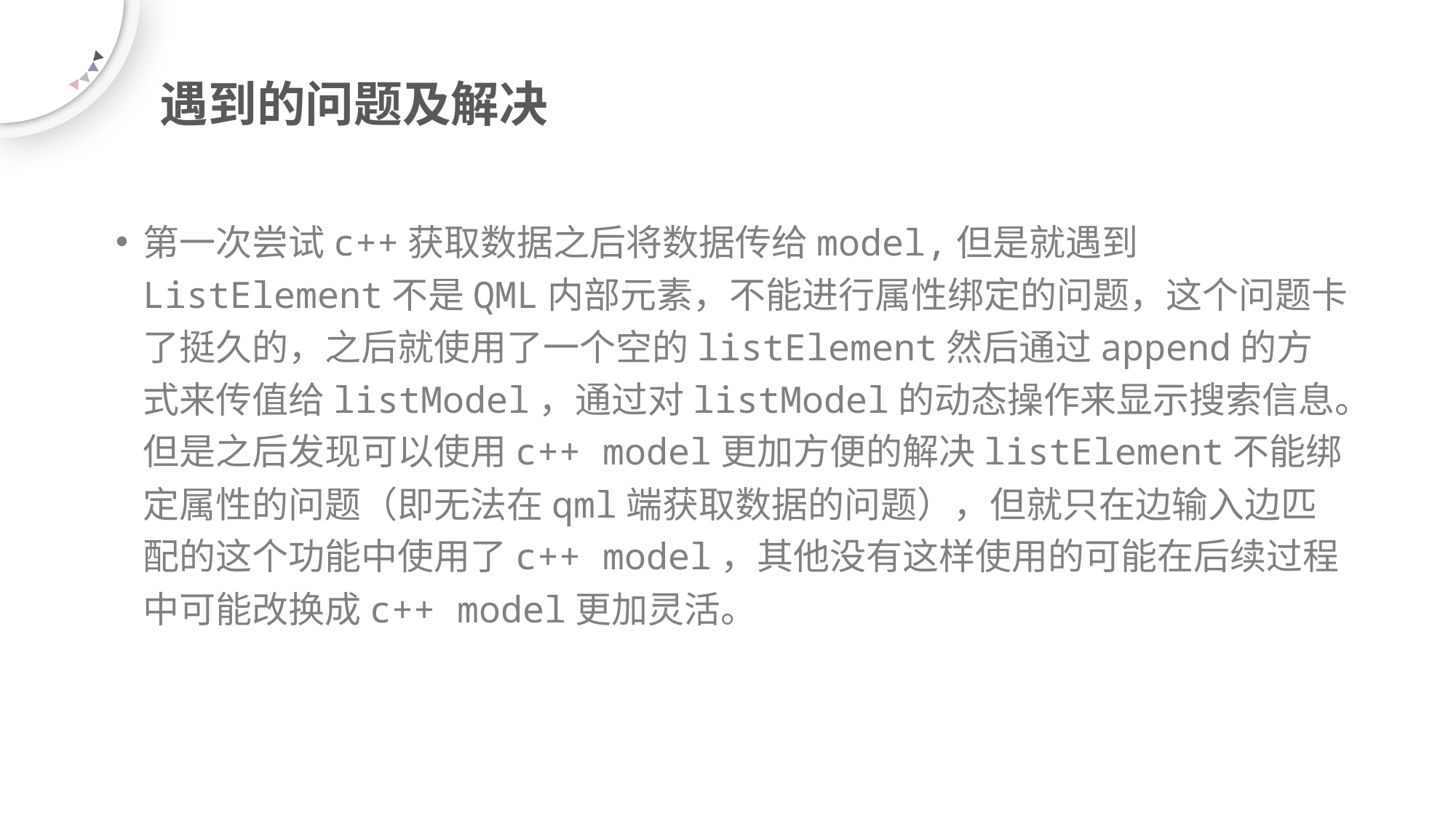

# 遇到的问题及解决
第一次尝试c++获取数据之后将数据传给model,但是就遇到ListElement不是QML内部元素，不能进行属性绑定的问题，这个问题卡了挺久的，之后就使用了一个空的listElement然后通过append的方式来传值给listModel，通过对listModel的动态操作来显示搜索信息。但是之后发现可以使用c++ model更加方便的解决listElement不能绑定属性的问题（即无法在qml端获取数据的问题），但就只在边输入边匹配的这个功能中使用了c++ model，其他没有这样使用的可能在后续过程中可能改换成c++ model更加灵活。